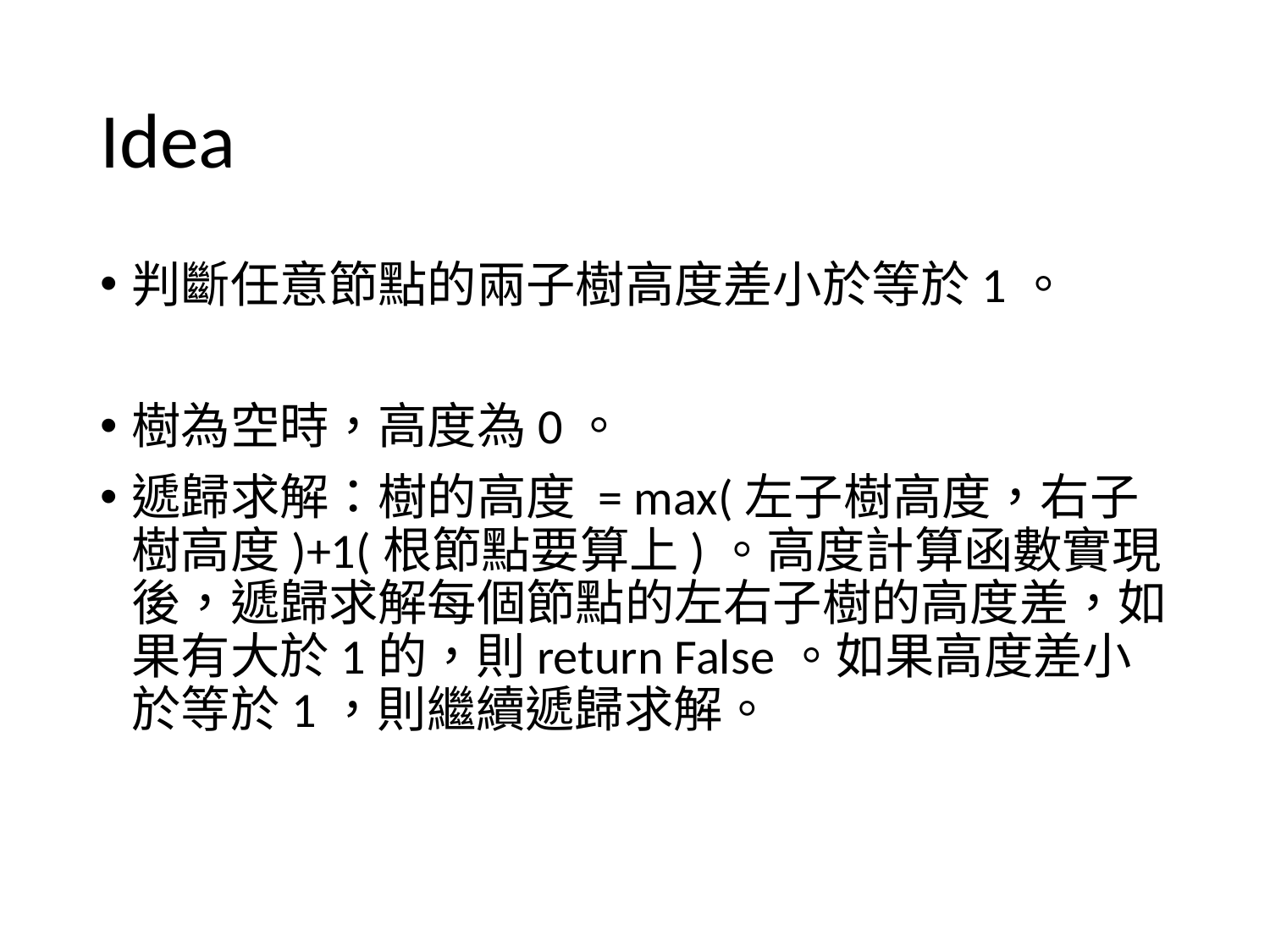

# Idea
判斷任意節點的兩子樹高度差小於等於1。

樹為空時，高度為0。
遞歸求解：樹的高度 = max(左子樹高度，右子樹高度)+1(根節點要算上)。高度計算函數實現後，遞歸求解每個節點的左右子樹的高度差，如果有大於1的，則return False。如果高度差小於等於1，則繼續遞歸求解。